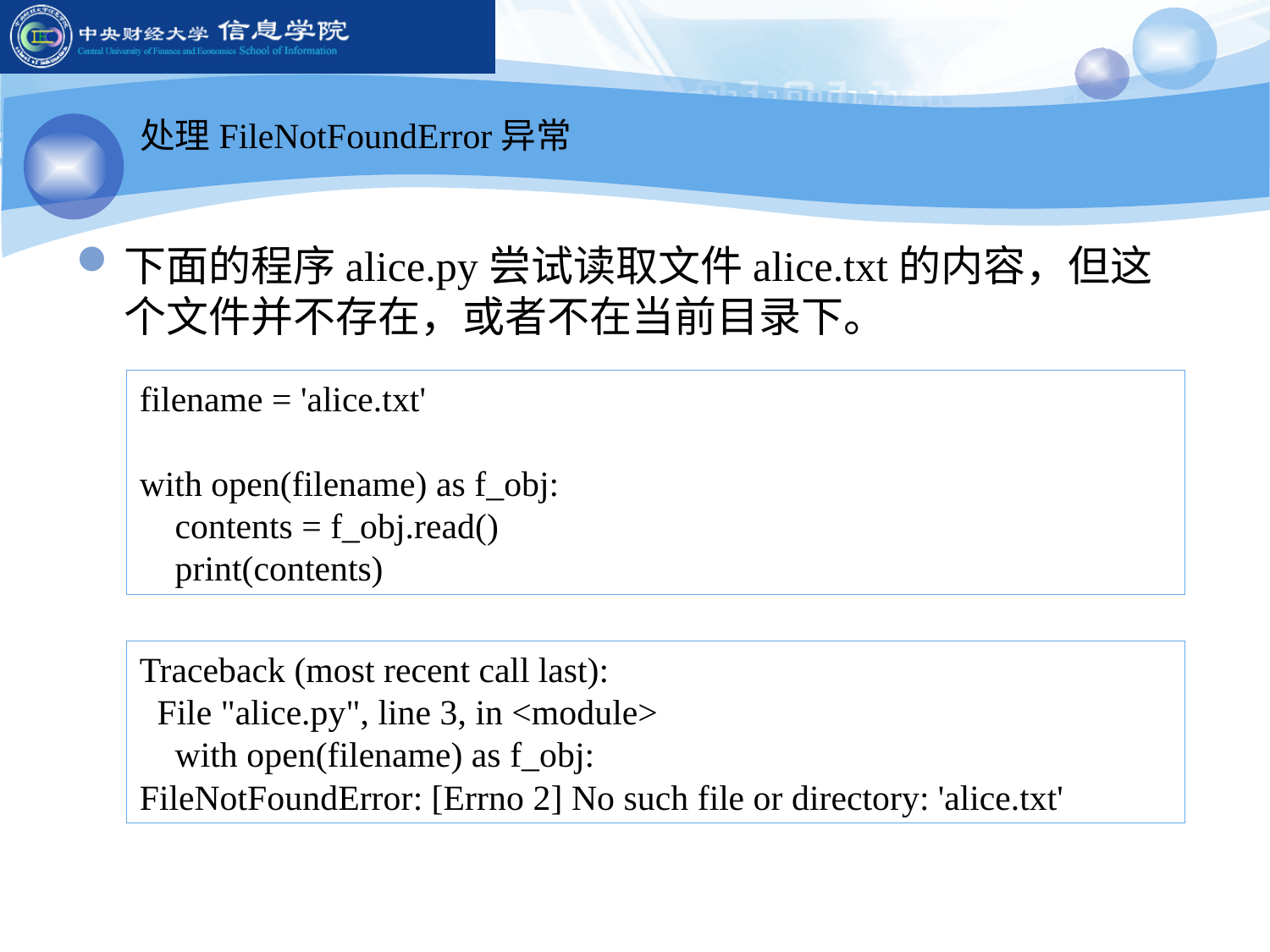

处理FileNotFoundError异常
下面的程序alice.py尝试读取文件alice.txt的内容，但这个文件并不存在，或者不在当前目录下。
filename = 'alice.txt'

with open(filename) as f_obj:
    contents = f_obj.read()
    print(contents)
Traceback (most recent call last):
  File "alice.py", line 3, in <module>
    with open(filename) as f_obj:
FileNotFoundError: [Errno 2] No such file or directory: 'alice.txt'